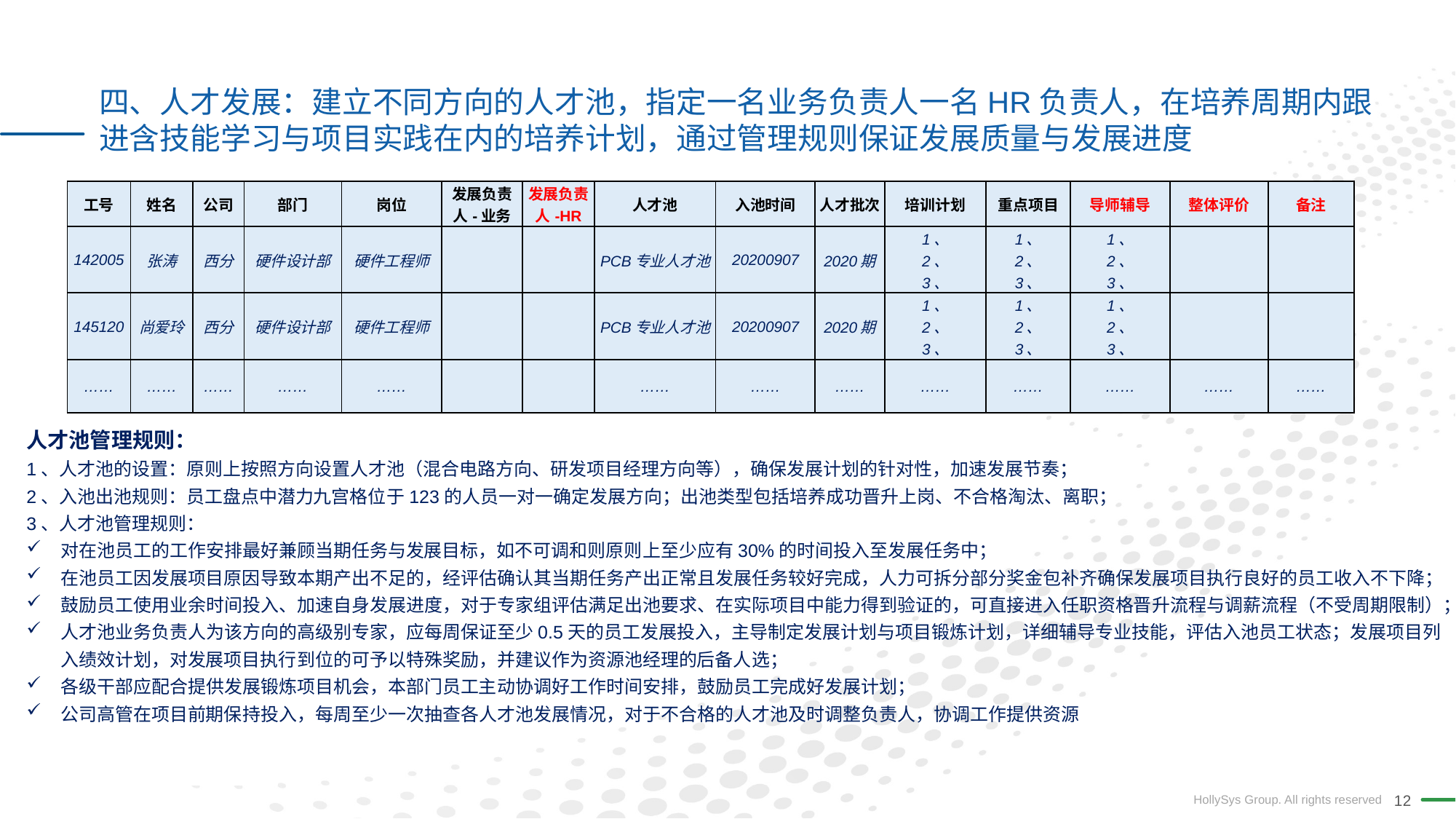

# 四、人才发展：建立不同方向的人才池，指定一名业务负责人一名HR负责人，在培养周期内跟进含技能学习与项目实践在内的培养计划，通过管理规则保证发展质量与发展进度
| 工号 | 姓名 | 公司 | 部门 | 岗位 | 发展负责人-业务 | 发展负责人-HR | 人才池 | 入池时间 | 人才批次 | 培训计划 | 重点项目 | 导师辅导 | 整体评价 | 备注 |
| --- | --- | --- | --- | --- | --- | --- | --- | --- | --- | --- | --- | --- | --- | --- |
| 142005 | 张涛 | 西分 | 硬件设计部 | 硬件工程师 |  |  | PCB专业人才池 | 20200907 | 2020期 | 1、 2、 3、 | 1、 2、 3、 | 1、 2、 3、 |  |  |
| 145120 | 尚爱玲 | 西分 | 硬件设计部 | 硬件工程师 |  |  | PCB专业人才池 | 20200907 | 2020期 | 1、 2、 3、 | 1、 2、 3、 | 1、 2、 3、 |  |  |
| …… | …… | …… | …… | …… |  |  | …… | …… | …… | …… | …… | …… | …… | …… |
人才池管理规则：
1、人才池的设置：原则上按照方向设置人才池（混合电路方向、研发项目经理方向等），确保发展计划的针对性，加速发展节奏；
2、入池出池规则：员工盘点中潜力九宫格位于123的人员一对一确定发展方向；出池类型包括培养成功晋升上岗、不合格淘汰、离职；
3、人才池管理规则：
对在池员工的工作安排最好兼顾当期任务与发展目标，如不可调和则原则上至少应有30%的时间投入至发展任务中；
在池员工因发展项目原因导致本期产出不足的，经评估确认其当期任务产出正常且发展任务较好完成，人力可拆分部分奖金包补齐确保发展项目执行良好的员工收入不下降；
鼓励员工使用业余时间投入、加速自身发展进度，对于专家组评估满足出池要求、在实际项目中能力得到验证的，可直接进入任职资格晋升流程与调薪流程（不受周期限制）；
人才池业务负责人为该方向的高级别专家，应每周保证至少0.5天的员工发展投入，主导制定发展计划与项目锻炼计划，详细辅导专业技能，评估入池员工状态；发展项目列入绩效计划，对发展项目执行到位的可予以特殊奖励，并建议作为资源池经理的后备人选；
各级干部应配合提供发展锻炼项目机会，本部门员工主动协调好工作时间安排，鼓励员工完成好发展计划；
公司高管在项目前期保持投入，每周至少一次抽查各人才池发展情况，对于不合格的人才池及时调整负责人，协调工作提供资源